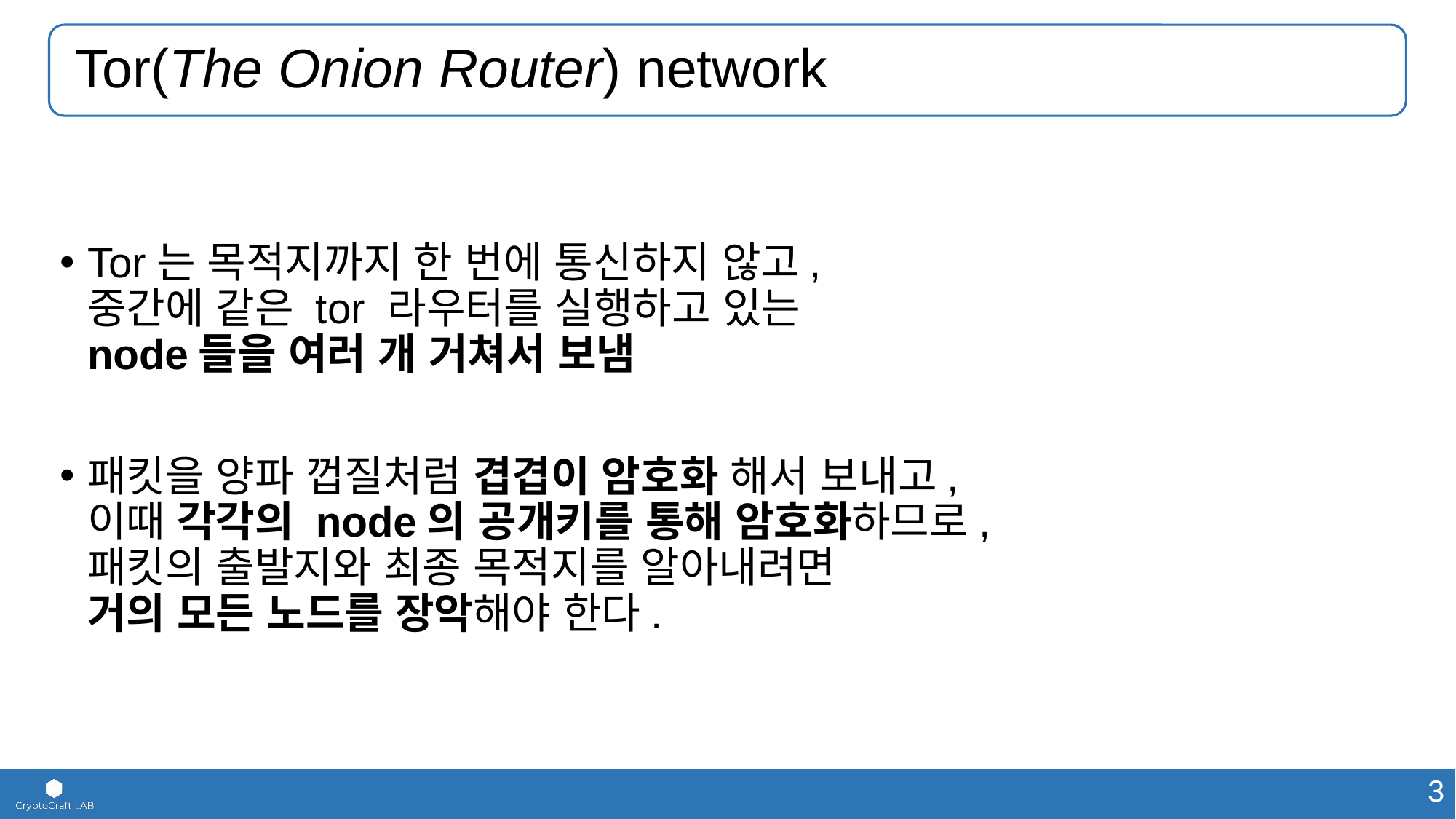

# Tor(The Onion Router) network
Tor는 목적지까지 한 번에 통신하지 않고,
중간에 같은 tor 라우터를 실행하고 있는
node들을 여러 개 거쳐서 보냄

패킷을 양파 껍질처럼 겹겹이 암호화 해서 보내고,
이때 각각의 node의 공개키를 통해 암호화하므로,
패킷의 출발지와 최종 목적지를 알아내려면
거의 모든 노드를 장악해야 한다.